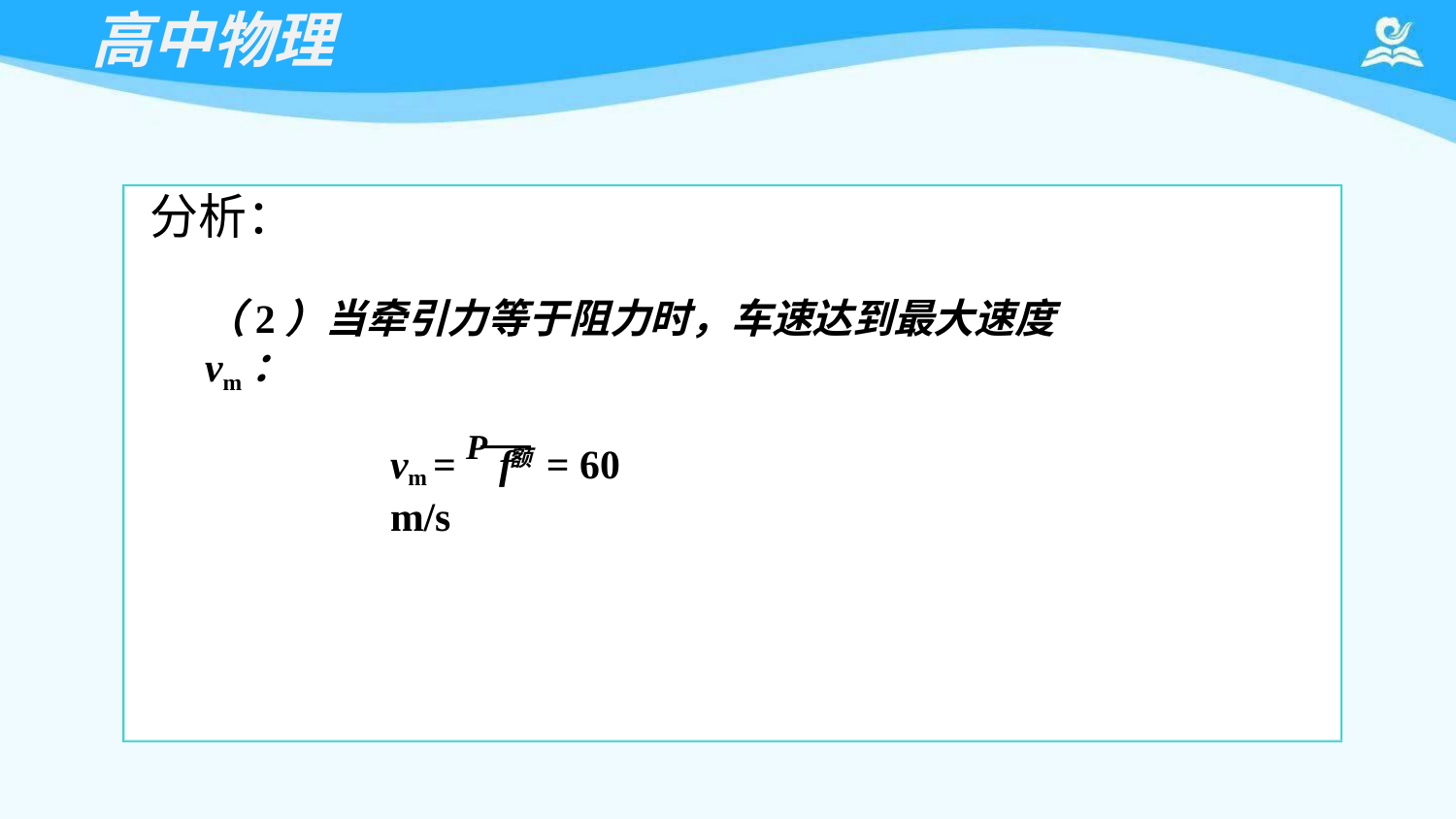

# 高中物理
分析：
（2）当牵引力等于阻力时，车速达到最大速度vm：

vm = P 额 = 60 m/s
f